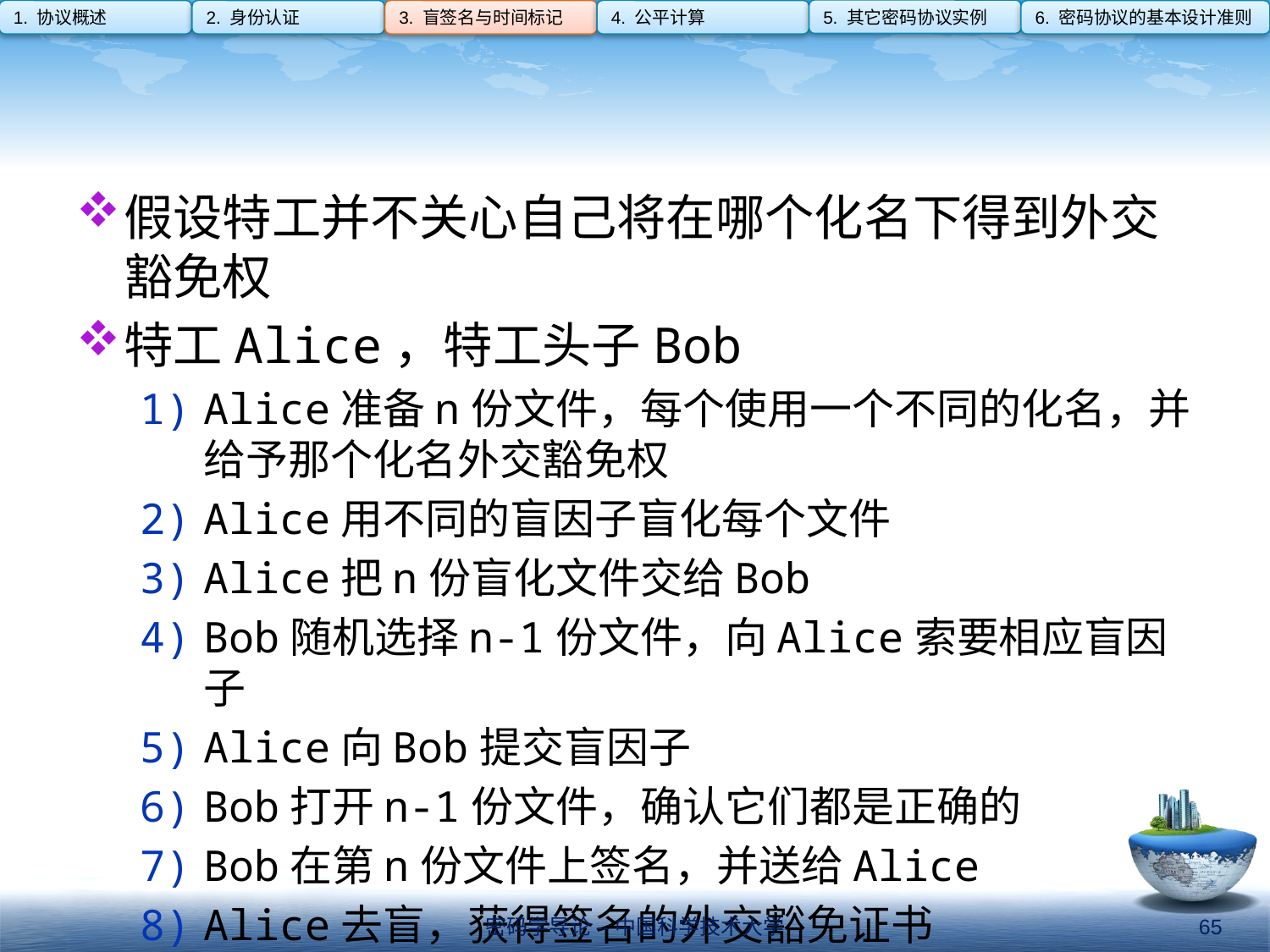

5. 其它密码协议实例
1. 协议概述
2. 身份认证
3. 盲签名与时间标记
4. 公平计算
6. 密码协议的基本设计准则
#
假设特工并不关心自己将在哪个化名下得到外交豁免权
特工Alice，特工头子Bob
Alice准备n份文件，每个使用一个不同的化名，并给予那个化名外交豁免权
Alice用不同的盲因子盲化每个文件
Alice把n份盲化文件交给Bob
Bob随机选择n-1份文件，向Alice索要相应盲因子
Alice向Bob提交盲因子
Bob打开n-1份文件，确认它们都是正确的
Bob在第n份文件上签名，并送给Alice
Alice去盲，获得签名的外交豁免证书
密码学导论--中国科学技术大学
65